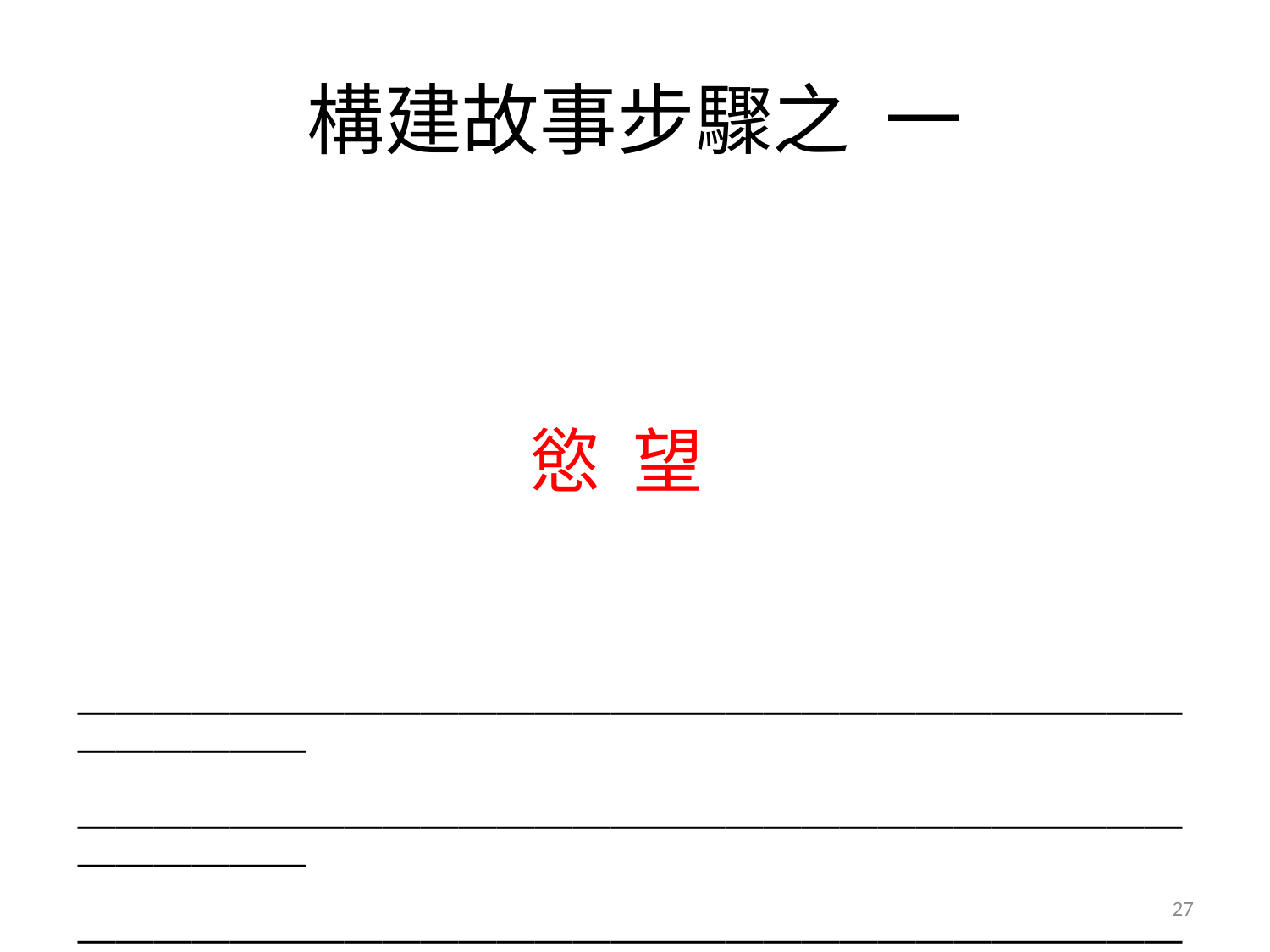

# 構建故事步驟之  一
慾  望

______________________________________________________________________

______________________________________________________________________

______________________________________________________________________
27